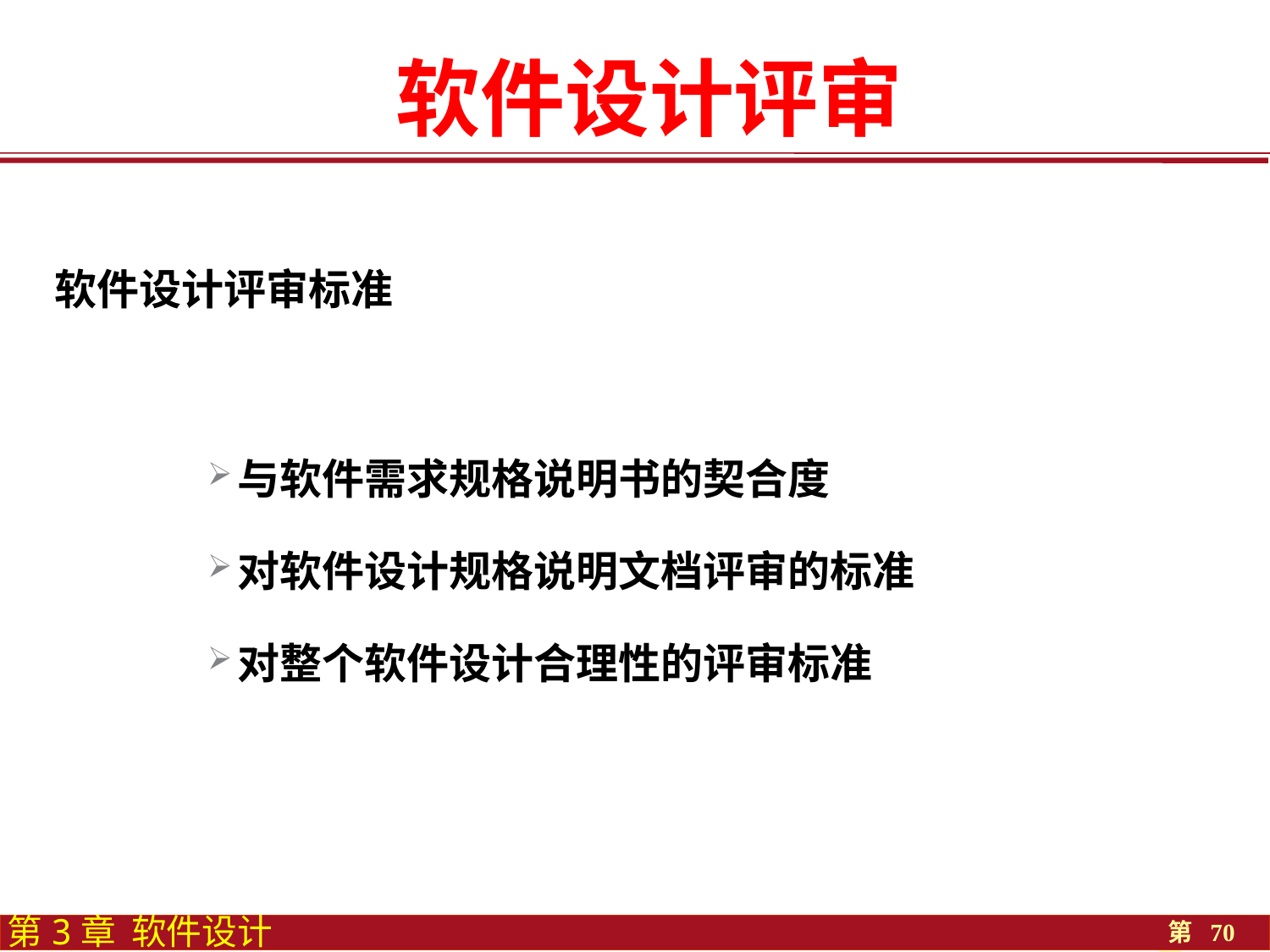

软件设计评审
软件设计评审标准
与软件需求规格说明书的契合度
对软件设计规格说明文档评审的标准
对整个软件设计合理性的评审标准